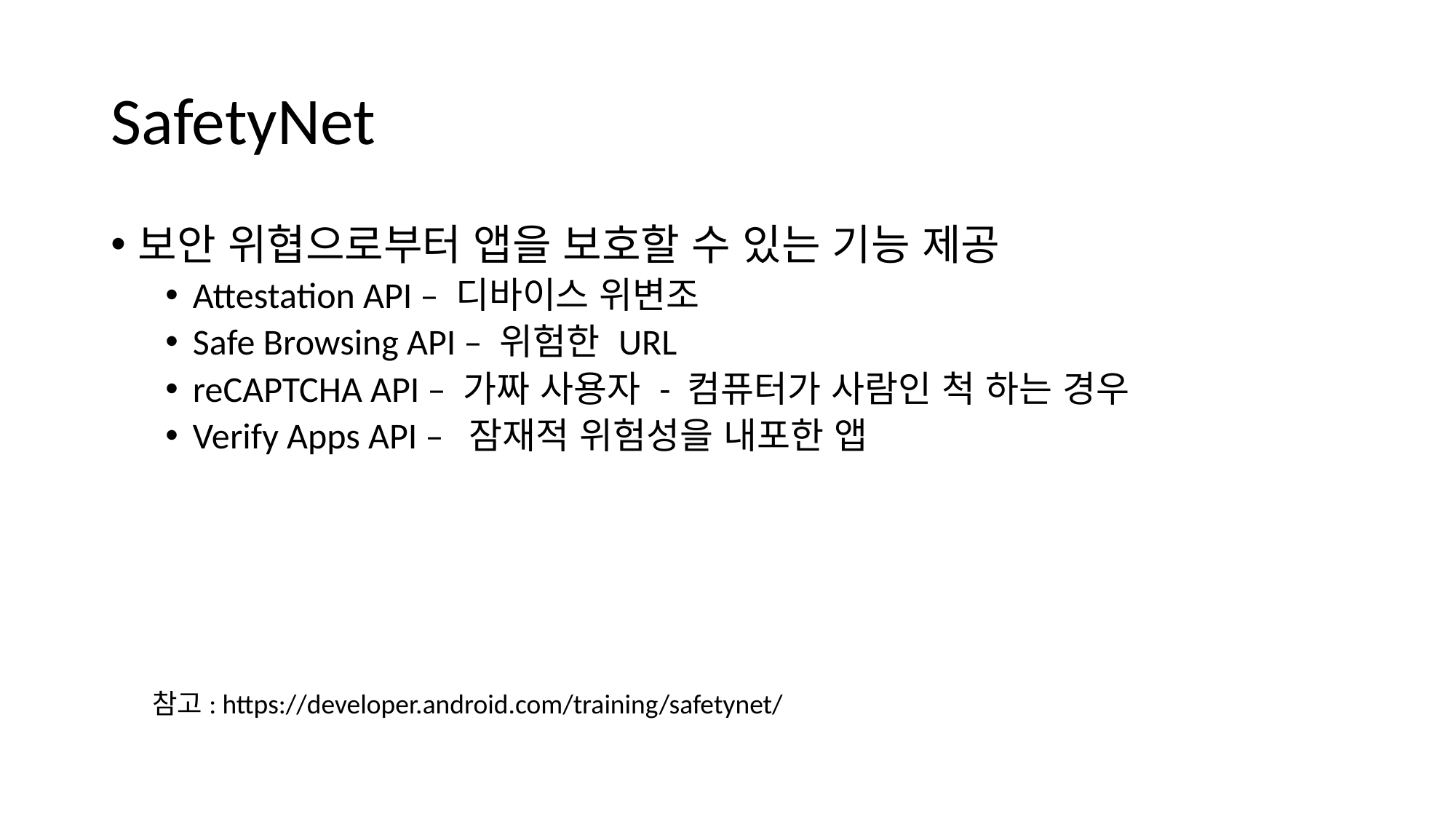

# SafetyNet
보안 위협으로부터 앱을 보호할 수 있는 기능 제공
Attestation API – 디바이스 위변조
Safe Browsing API – 위험한 URL
reCAPTCHA API – 가짜 사용자 - 컴퓨터가 사람인 척 하는 경우
Verify Apps API –  잠재적 위험성을 내포한 앱

참고: https://developer.android.com/training/safetynet/